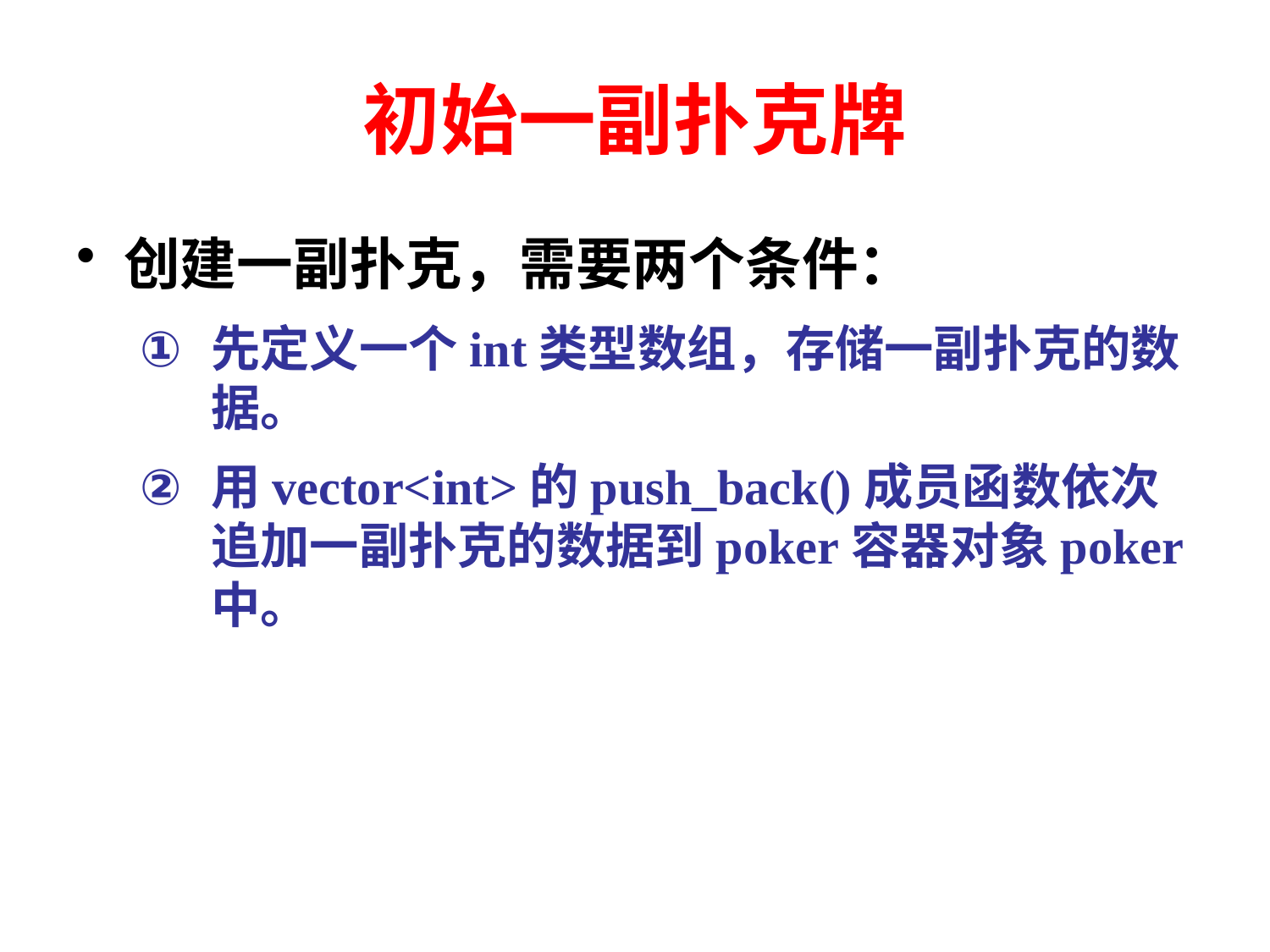

# 初始一副扑克牌
创建一副扑克，需要两个条件：
先定义一个int类型数组，存储一副扑克的数据。
用vector<int>的push_back()成员函数依次追加一副扑克的数据到poker容器对象poker中。